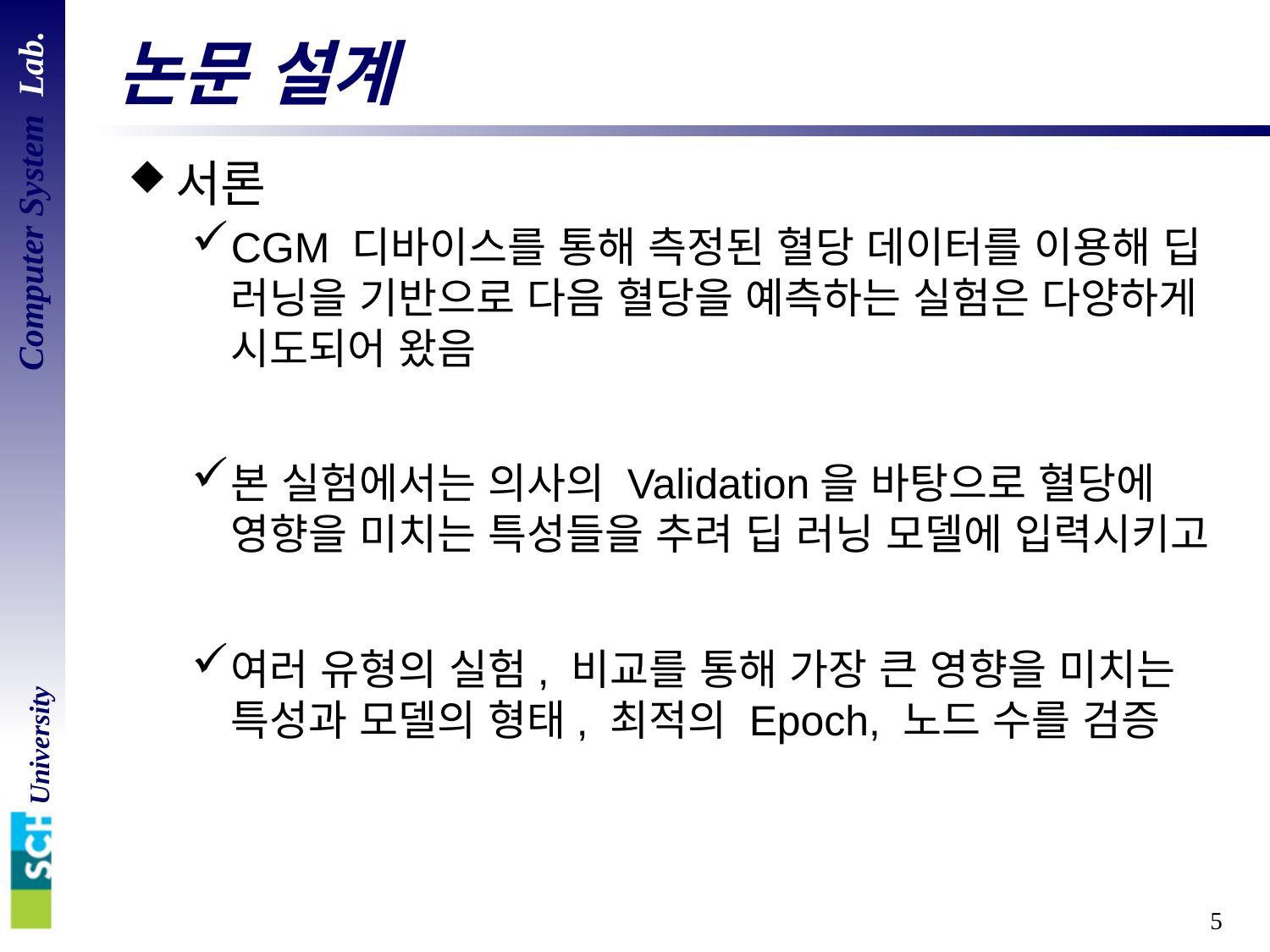

# 논문 설계
서론
CGM 디바이스를 통해 측정된 혈당 데이터를 이용해 딥 러닝을 기반으로 다음 혈당을 예측하는 실험은 다양하게 시도되어 왔음

본 실험에서는 의사의 Validation을 바탕으로 혈당에 영향을 미치는 특성들을 추려 딥 러닝 모델에 입력시키고

여러 유형의 실험, 비교를 통해 가장 큰 영향을 미치는 특성과 모델의 형태, 최적의 Epoch, 노드 수를 검증